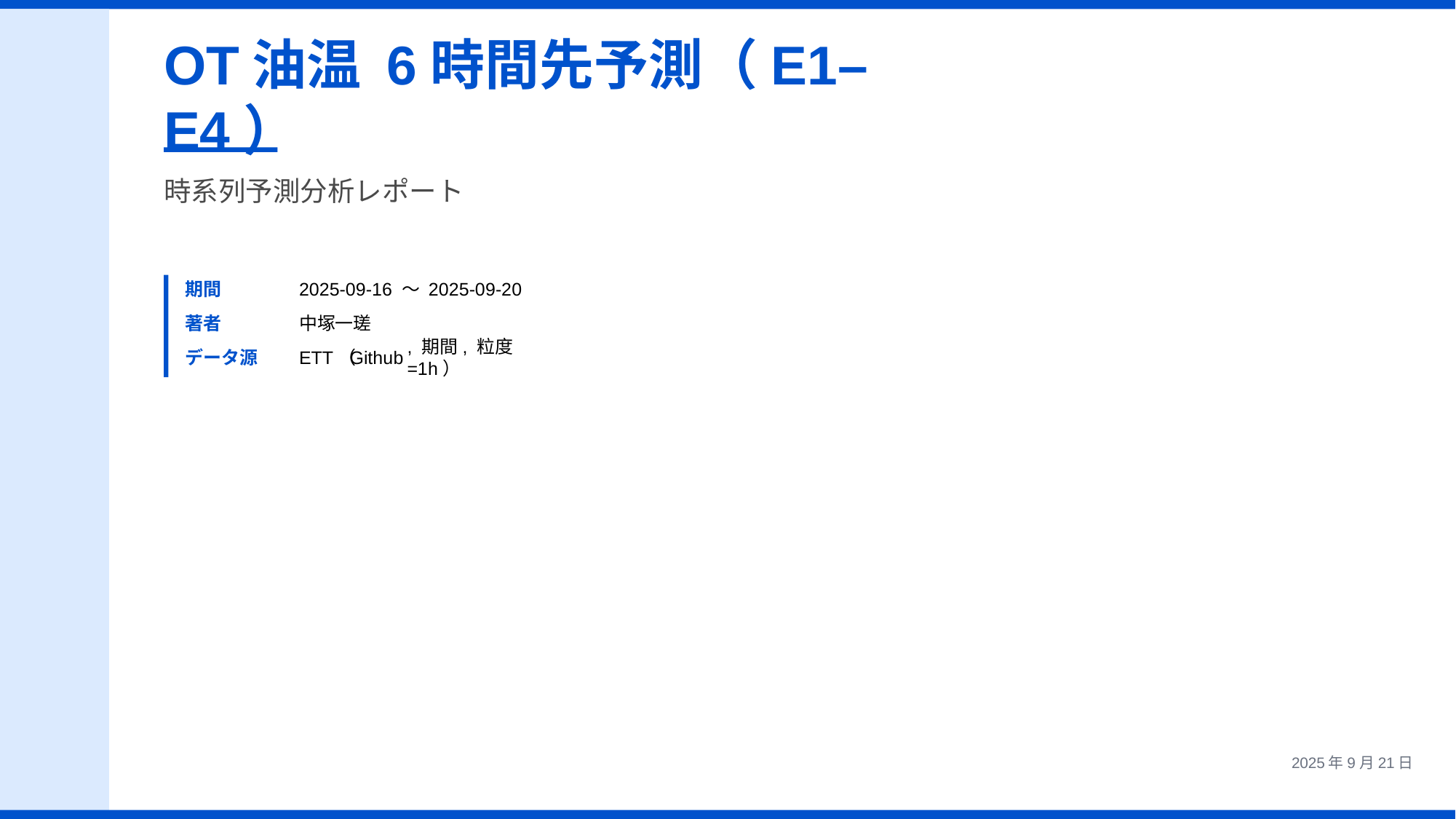

OT油温 6時間先予測（E1–E4）

時系列予測分析レポート

期間
2025-09-16 〜 2025-09-20
著者
中塚一瑳
データ源
ETT（
Github
, 期間, 粒度=1h）
2025年9月21日